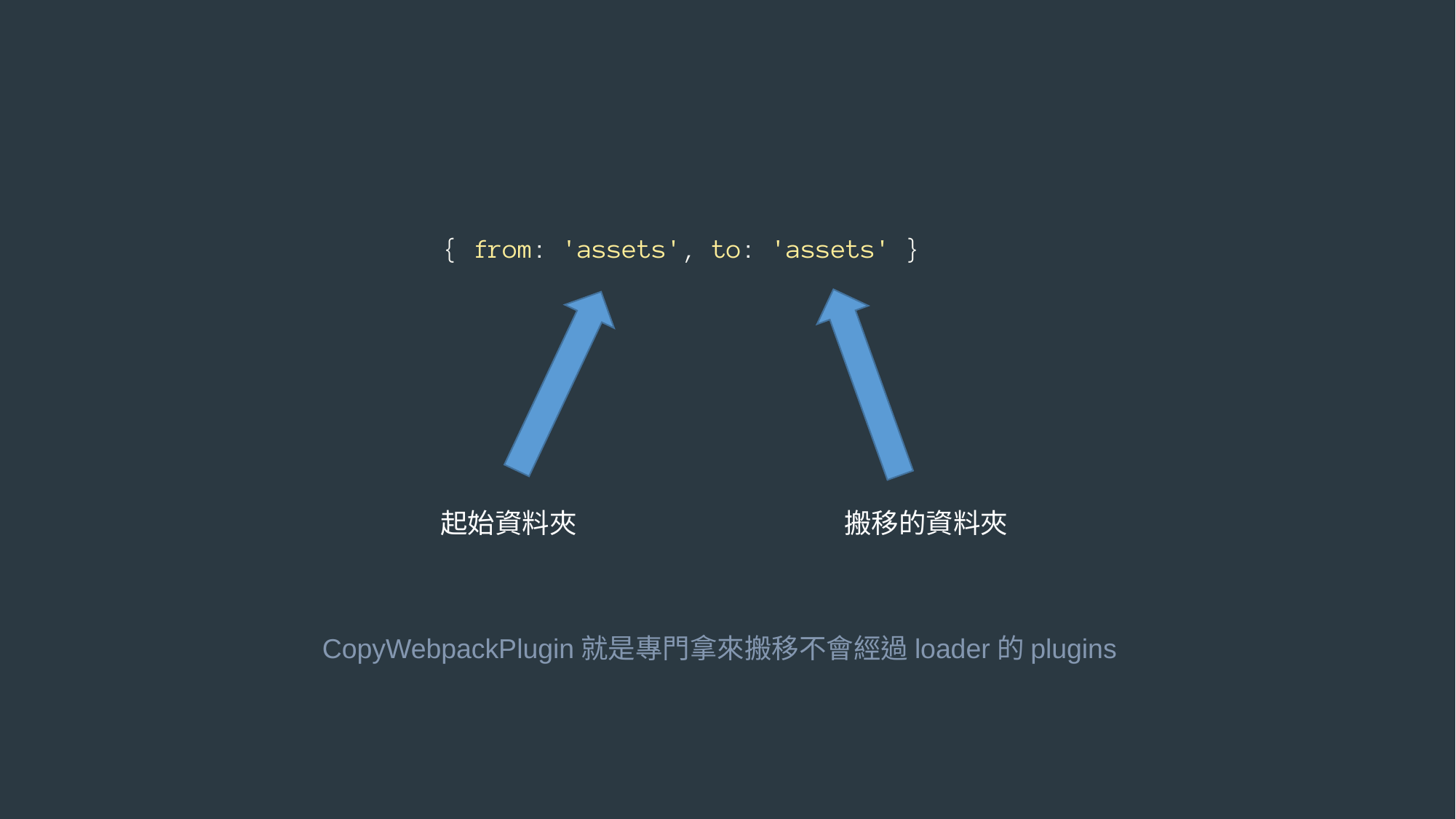

{ from: 'assets', to: 'assets' }

起始資料夾
搬移的資料夾
CopyWebpackPlugin就是專門拿來搬移不會經過loader的plugins